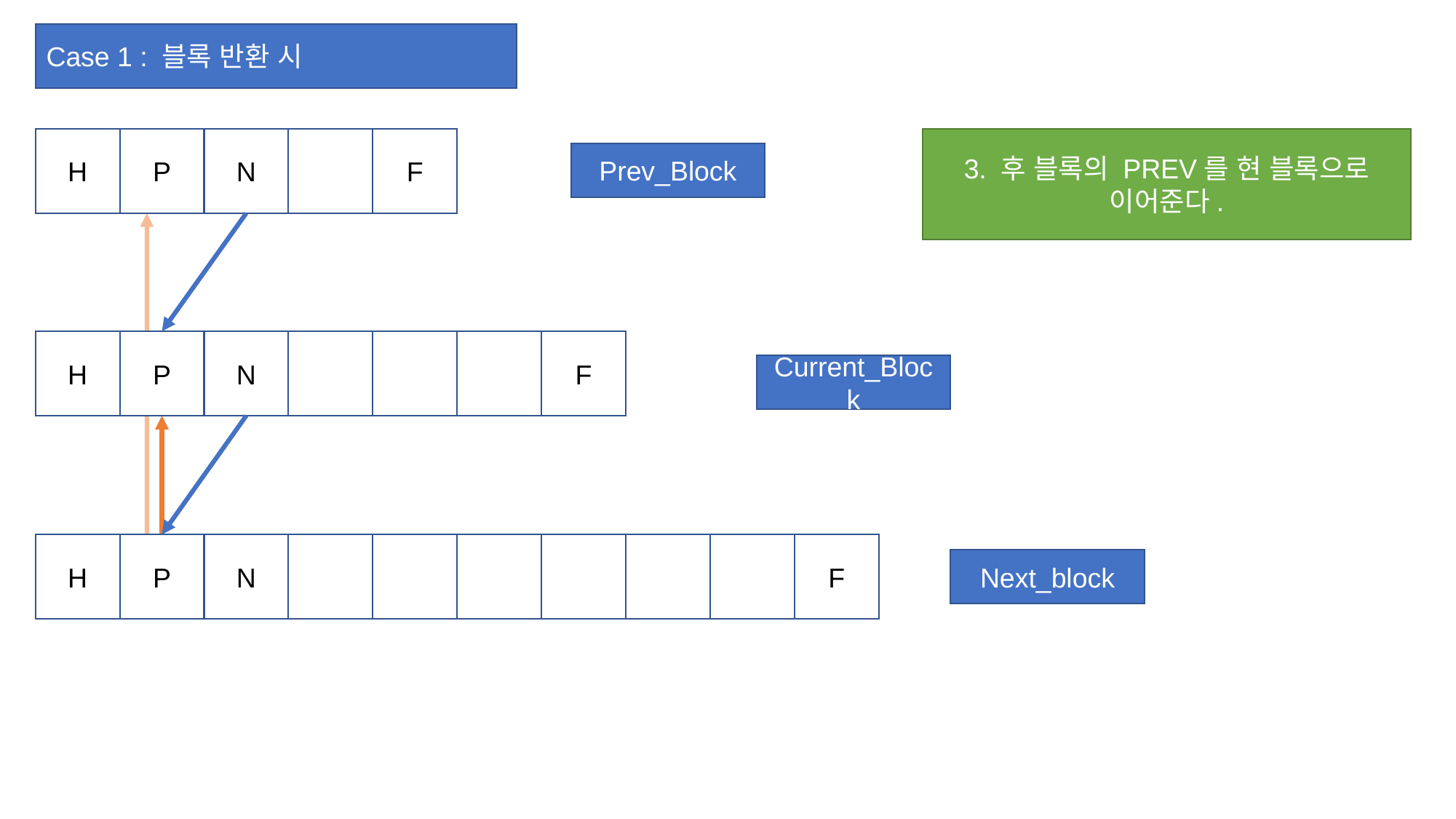

Case 1 : 블록 반환 시
H
P
N

F
3. 후 블록의 PREV를 현 블록으로 이어준다.
Prev_Block
H
P
N

F
Current_Block
H
P
N

F
Next_block